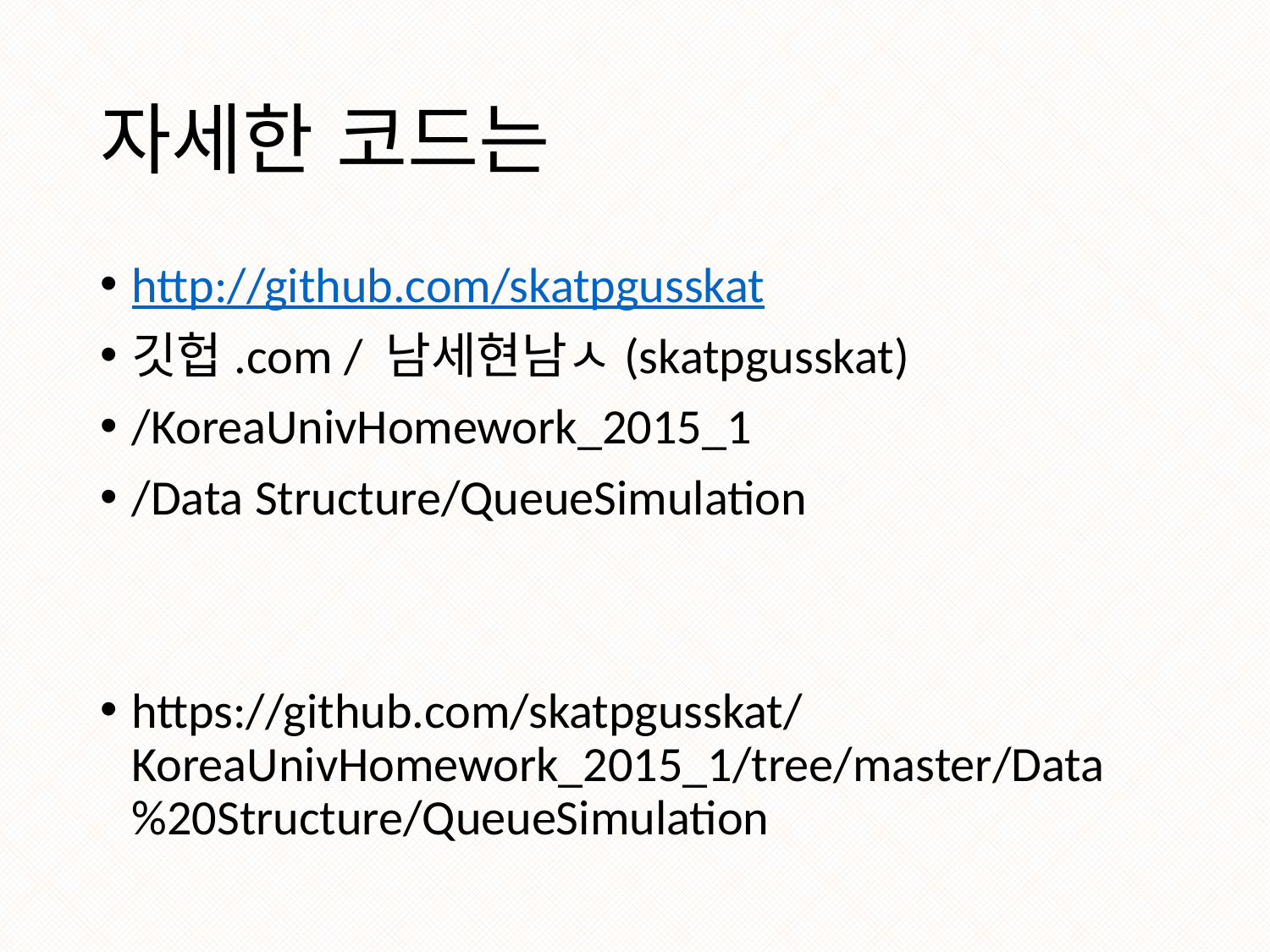

# 자세한 코드는
http://github.com/skatpgusskat
깃헙.com / 남세현남ㅅ(skatpgusskat)
/KoreaUnivHomework_2015_1
/Data Structure/QueueSimulation

https://github.com/skatpgusskat/KoreaUnivHomework_2015_1/tree/master/Data%20Structure/QueueSimulation